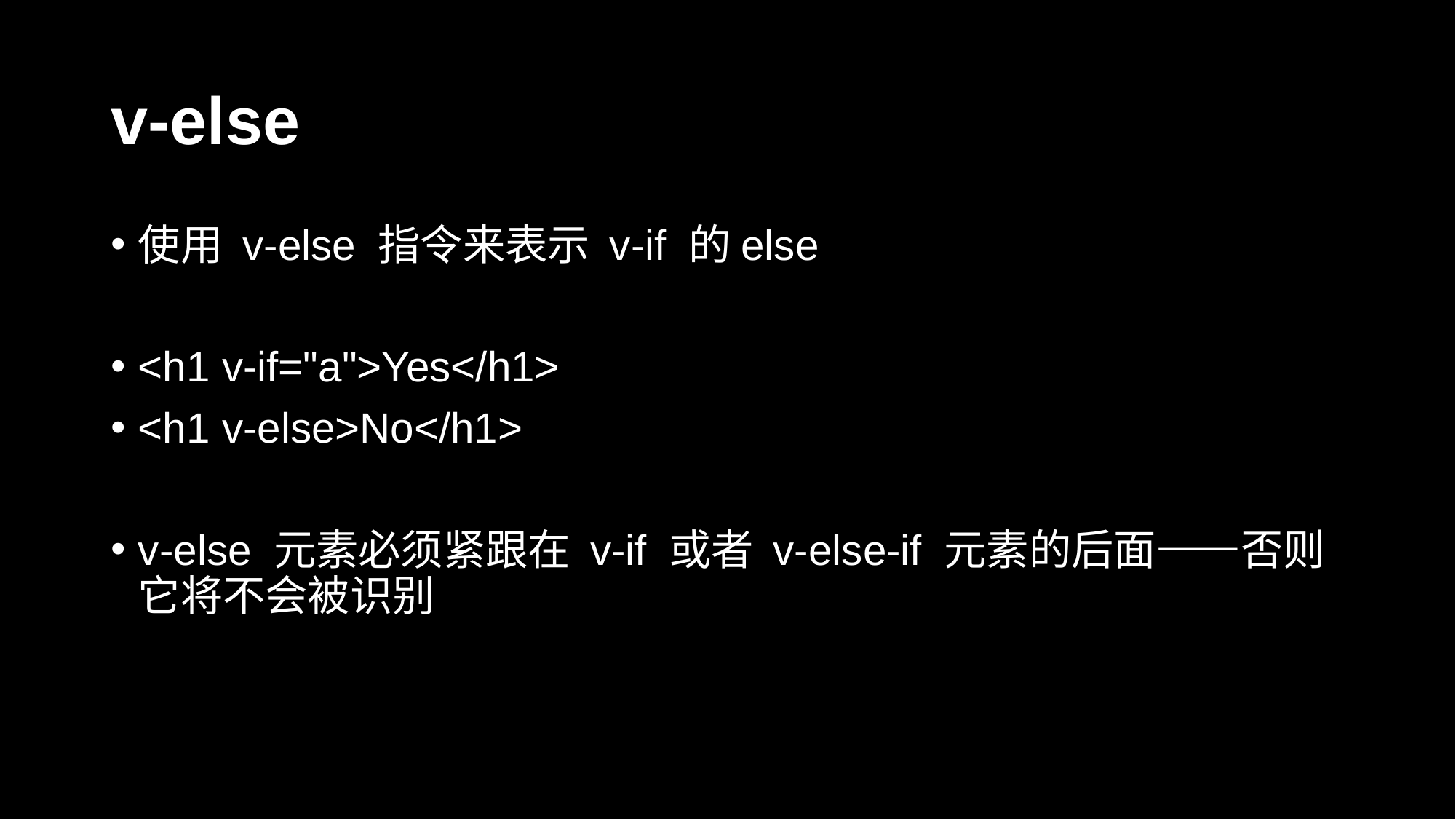

# v-else
使用 v-else 指令来表示 v-if 的else

<h1 v-if="a">Yes</h1>
<h1 v-else>No</h1>

v-else 元素必须紧跟在 v-if 或者 v-else-if 元素的后面——否则它将不会被识别